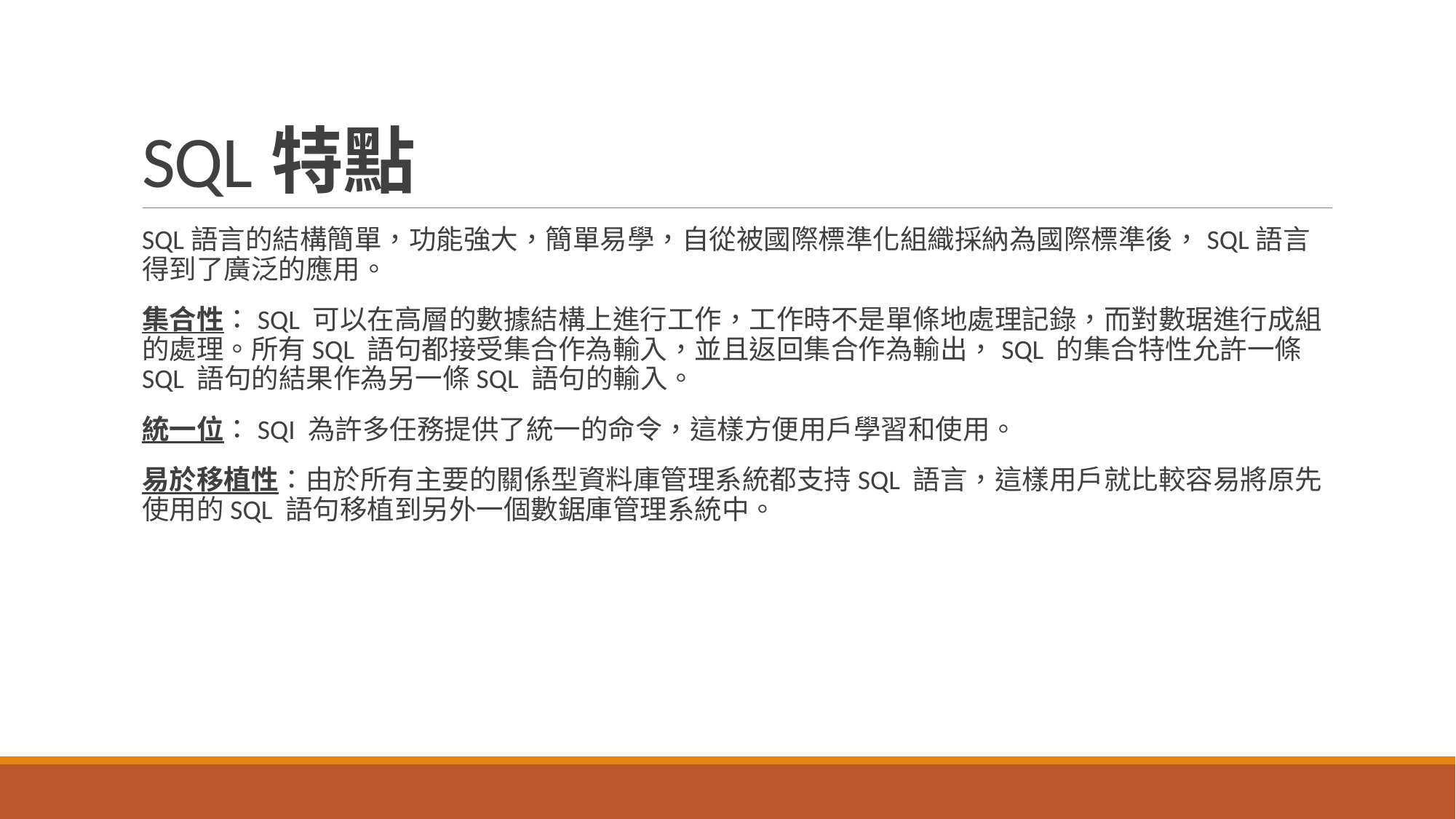

# SQL特點
SQL語言的結構簡單，功能強大，簡單易學，自從被國際標準化組織採納為國際標準後，SQL語言得到了廣泛的應用。
集合性：SQL 可以在高層的數據結構上進行工作，工作時不是單條地處理記錄，而對數琚進行成組的處理。所有SQL 語句都接受集合作為輸入，並且返回集合作為輸出，SQL 的集合特性允許一條SQL 語句的結果作為另一條SQL 語句的輸入。
統一位：SQI 為許多任務提供了統一的命令，這樣方便用戶學習和使用。
易於移植性：由於所有主要的關係型資料庫管理系統都支持SQL 語言，這樣用戶就比較容易將原先使用的SQL 語句移植到另外一個數鋸庫管理系統中。